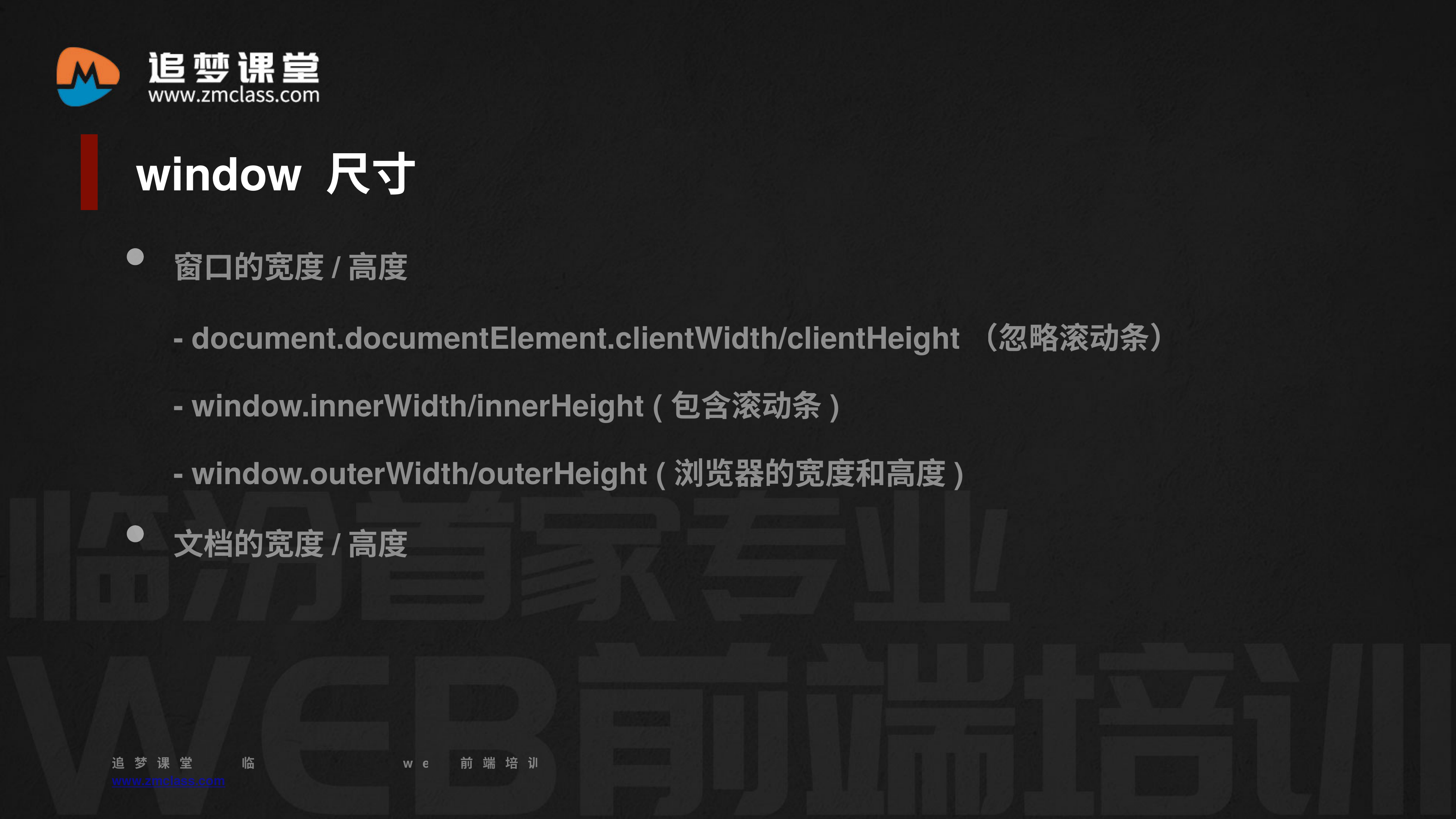

window 尺寸
窗口的宽度/高度

- document.documentElement.clientWidth/clientHeight（忽略滚动条）
- window.innerWidth/innerHeight (包含滚动条)
- window.outerWidth/outerHeight (浏览器的宽度和高度)
文档的宽度/高度

追梦课堂   临汾首家专业的web前端培训机构                                                          www.zmclass.com
11